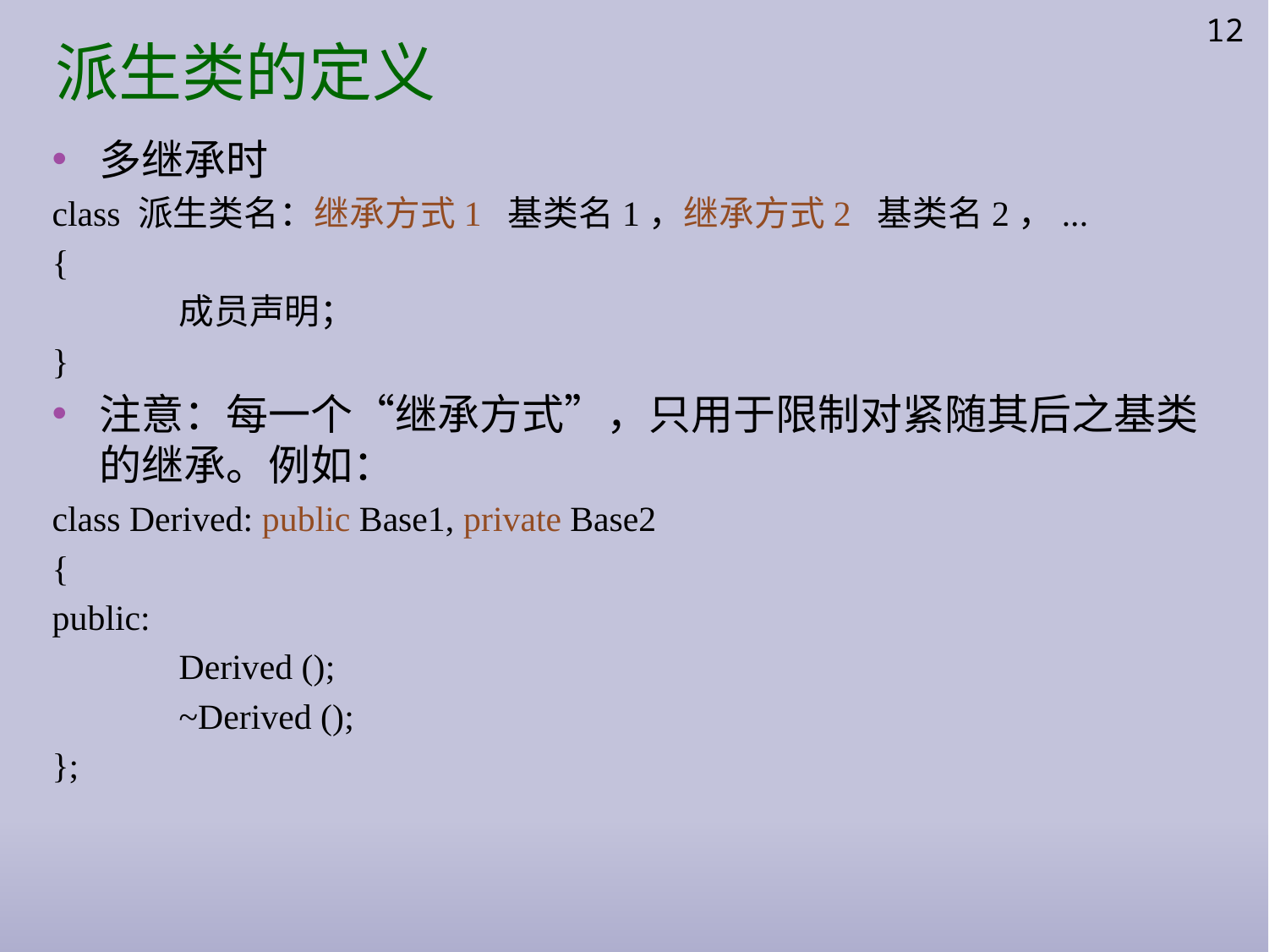

# 派生类的定义
12
多继承时
class 派生类名：继承方式1  基类名1，继承方式2  基类名2，...
{
	成员声明；
}
注意：每一个“继承方式”，只用于限制对紧随其后之基类的继承。例如：
class Derived: public Base1, private Base2
{
public:
	Derived ();
	~Derived ();
};